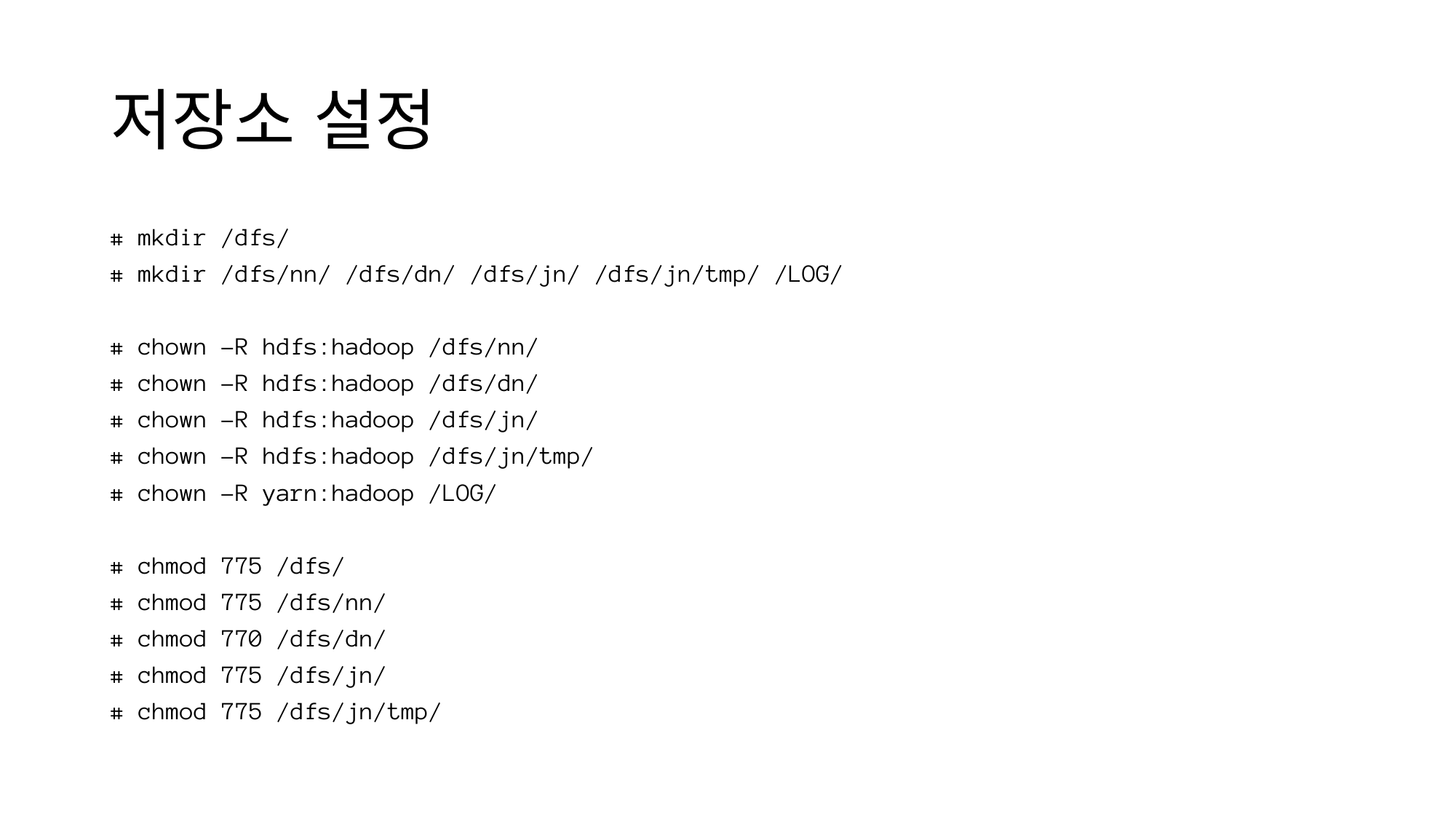

# 저장소 설정
# mkdir /dfs/
# mkdir /dfs/nn/ /dfs/dn/ /dfs/jn/ /dfs/jn/tmp/ /LOG/

# chown -R hdfs:hadoop /dfs/nn/
# chown -R hdfs:hadoop /dfs/dn/
# chown -R hdfs:hadoop /dfs/jn/
# chown -R hdfs:hadoop /dfs/jn/tmp/
# chown -R yarn:hadoop /LOG/

# chmod 775 /dfs/
# chmod 775 /dfs/nn/
# chmod 770 /dfs/dn/
# chmod 775 /dfs/jn/
# chmod 775 /dfs/jn/tmp/